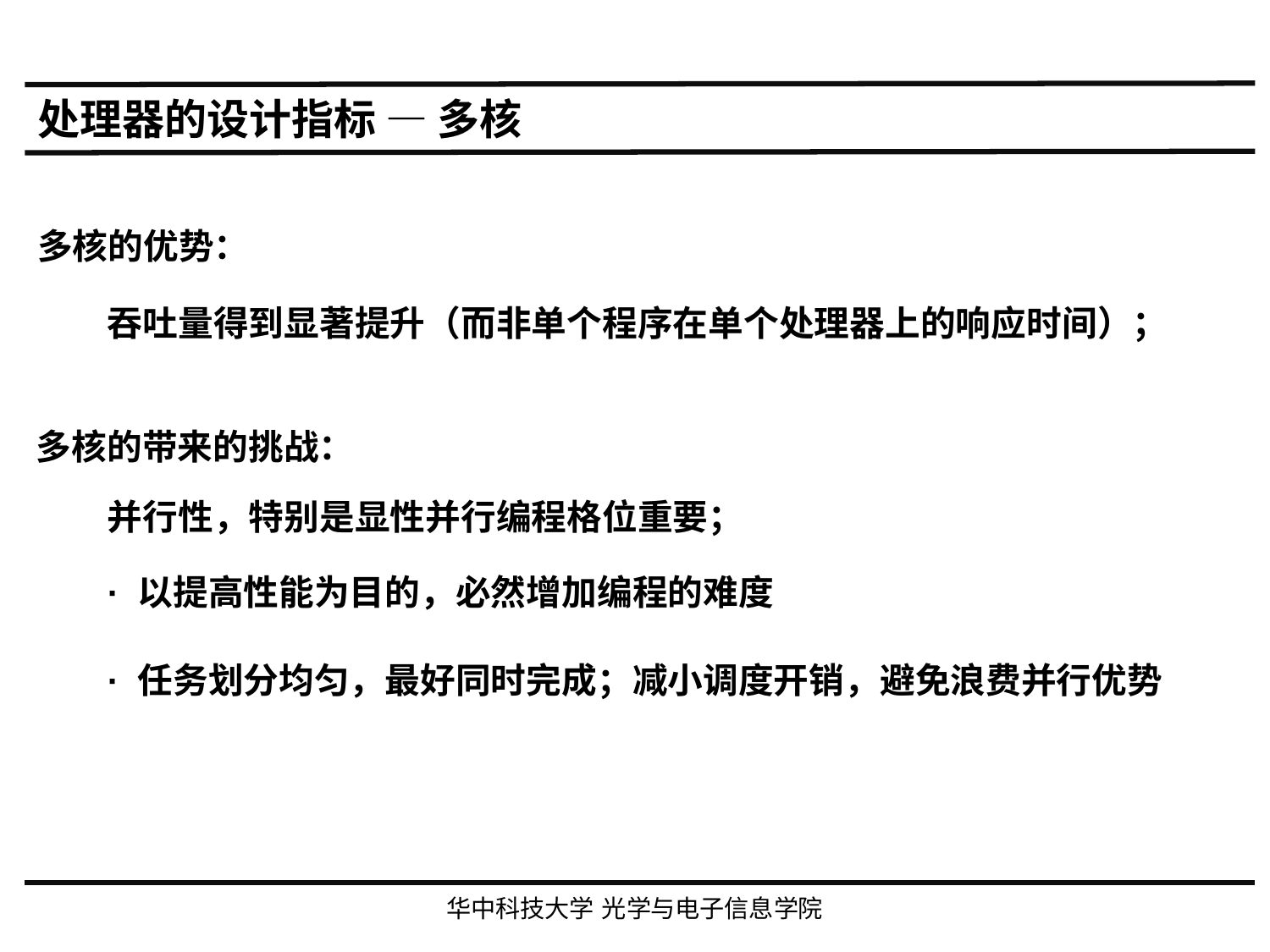

处理器的设计指标 — 多核
多核的优势：
吞吐量得到显著提升（而非单个程序在单个处理器上的响应时间）；
多核的带来的挑战：
并行性，特别是显性并行编程格位重要；
· 以提高性能为目的，必然增加编程的难度
· 任务划分均匀，最好同时完成；减小调度开销，避免浪费并行优势
华中科技大学 光学与电子信息学院